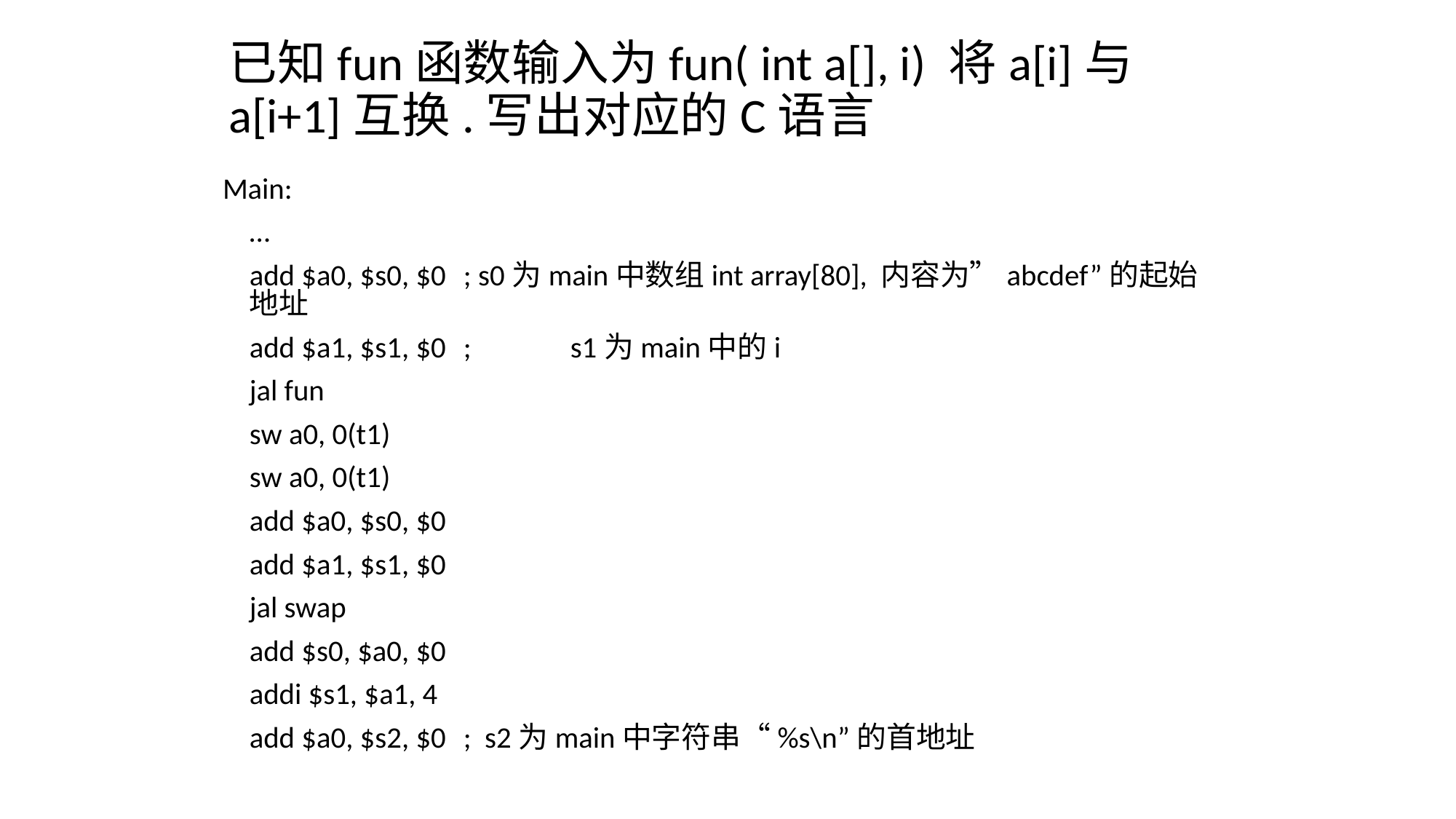

已知fun函数输入为fun( int a[], i) 将a[i]与a[i+1]互换.写出对应的C语言
Main:
	…
	add $a0, $s0, $0	; s0为main中数组int array[80], 内容为”abcdef”的起始地址
	add $a1, $s1, $0	;	s1为main中的i
	jal fun
	sw a0, 0(t1)
	sw a0, 0(t1)
	add $a0, $s0, $0
	add $a1, $s1, $0
	jal swap
	add $s0, $a0, $0
	addi $s1, $a1, 4
	add $a0, $s2, $0	;  s2为main中字符串“%s\n”的首地址